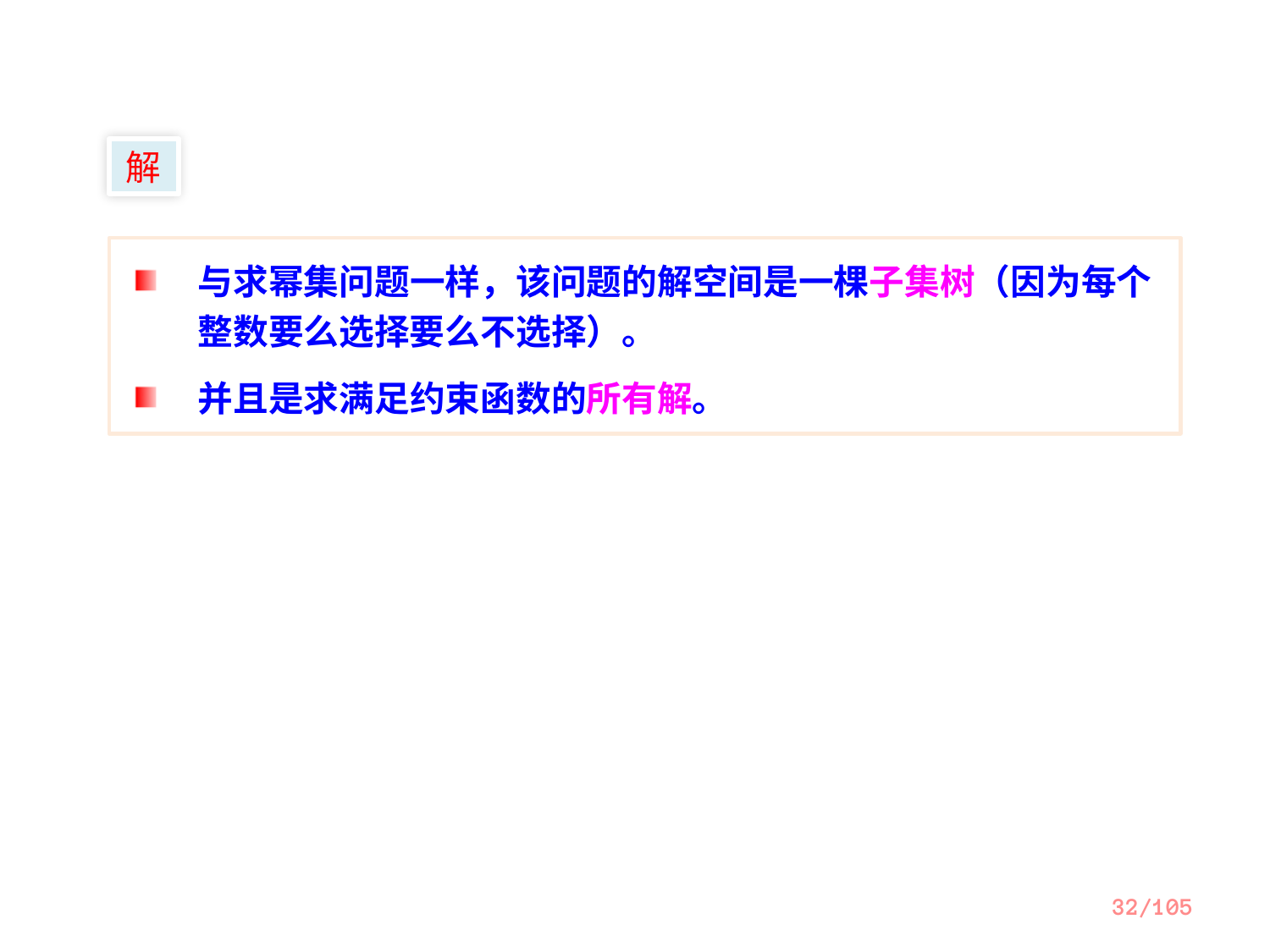

解
与求幂集问题一样，该问题的解空间是一棵子集树（因为每个整数要么选择要么不选择）。
并且是求满足约束函数的所有解。
32/105